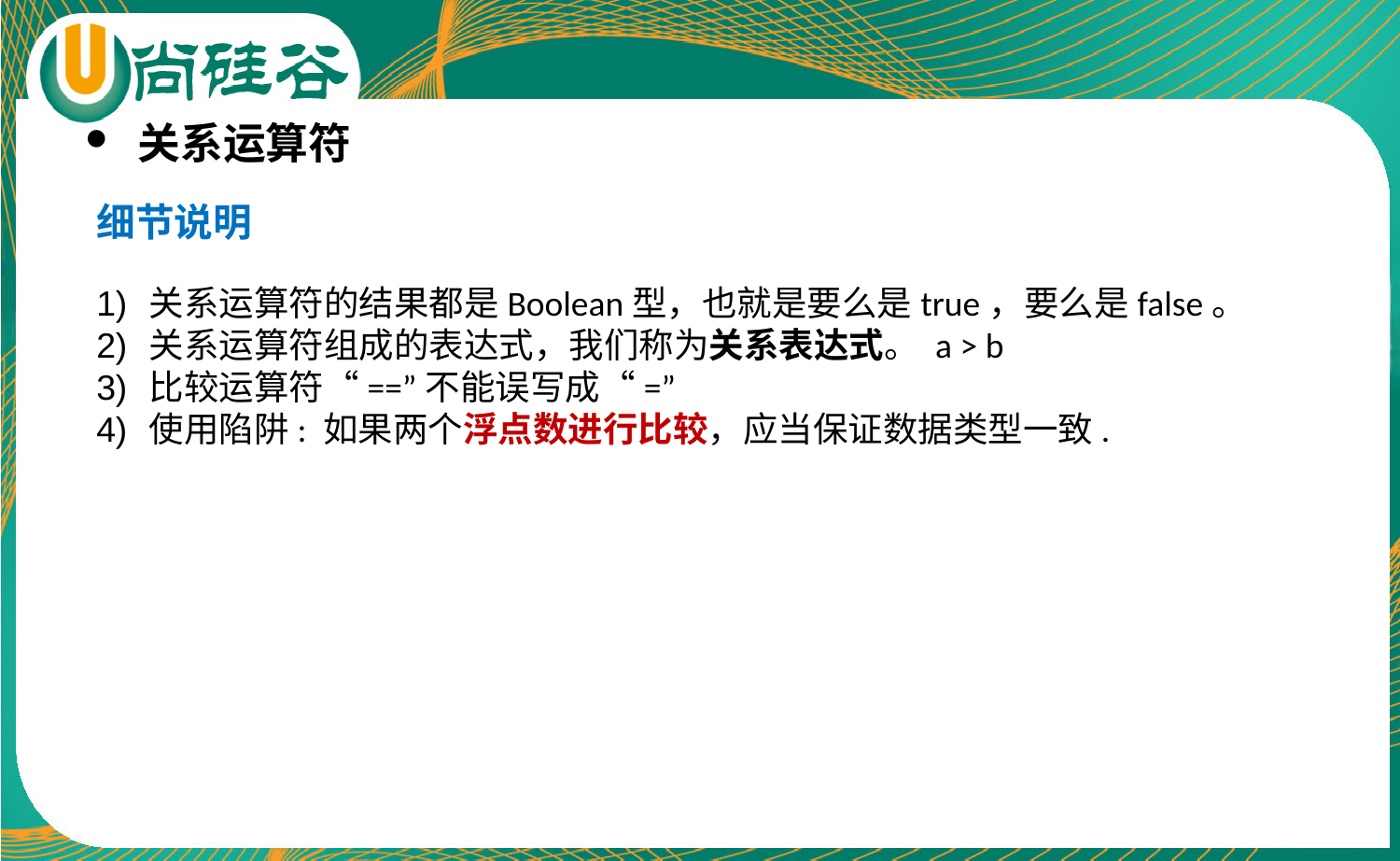

关系运算符

细节说明

关系运算符的结果都是Boolean型，也就是要么是true，要么是false。
关系运算符组成的表达式，我们称为关系表达式。 a > b
比较运算符“==”不能误写成“=”
使用陷阱: 如果两个浮点数进行比较，应当保证数据类型一致.